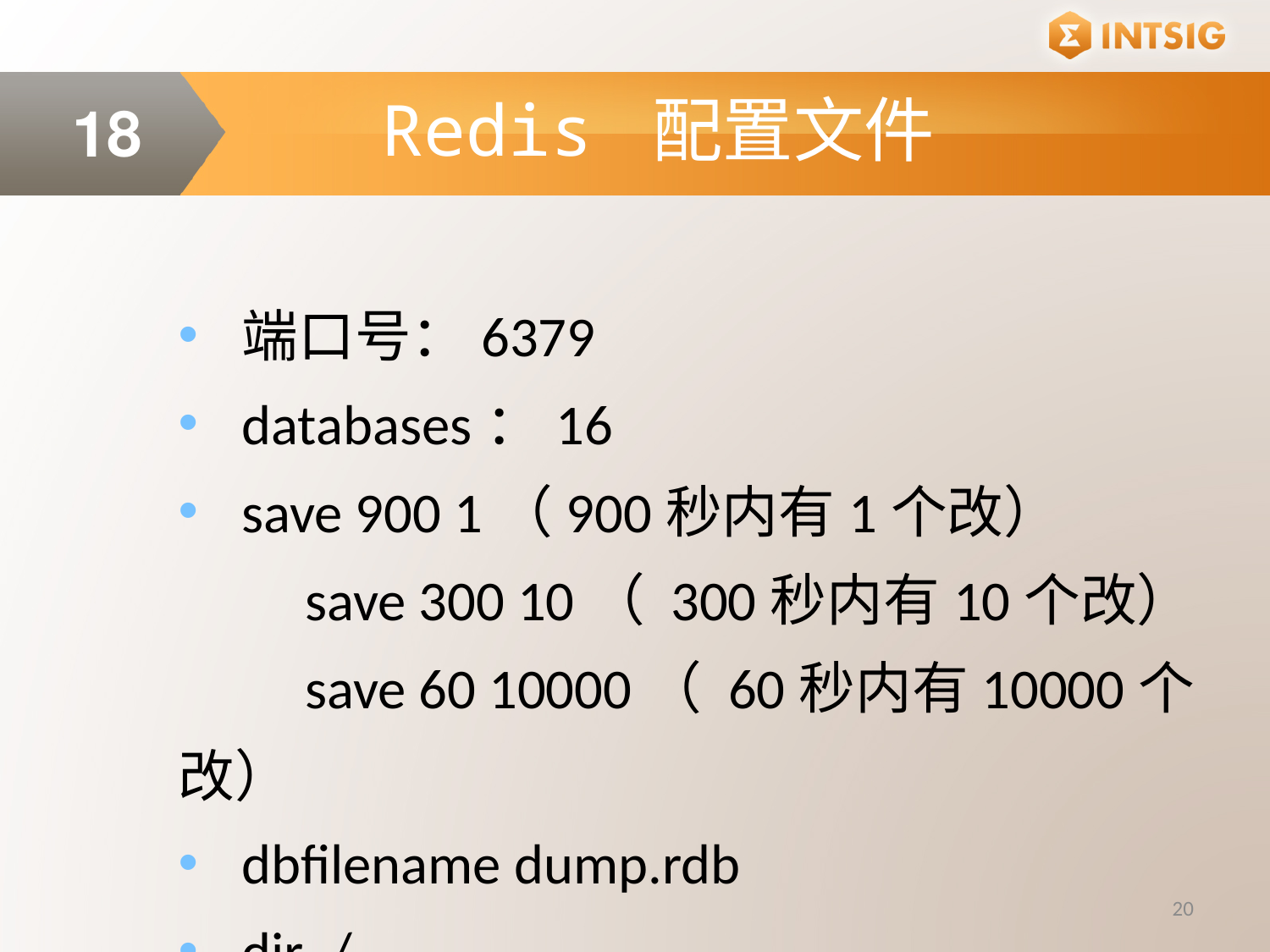

Redis 配置文件
18
端口号：6379
databases：16
save 900 1（900秒内有1个改）
	save 300 10（ 300秒内有10个改）
	save 60 10000（ 60秒内有10000个改）
dbfilename dump.rdb
dir ./
20